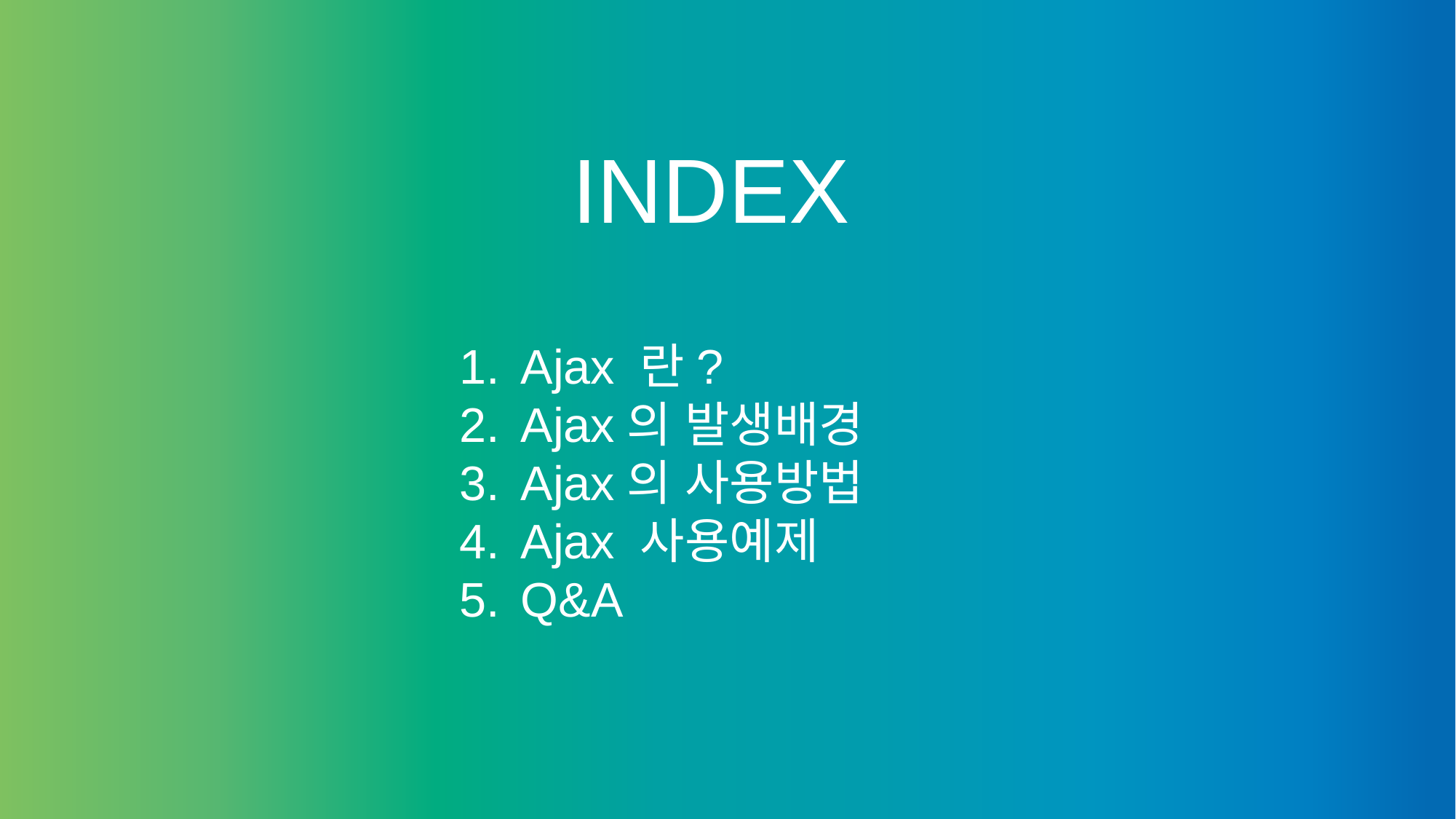

INDEX

Ajax 란?
Ajax의 발생배경
Ajax의 사용방법
Ajax 사용예제
Q&A